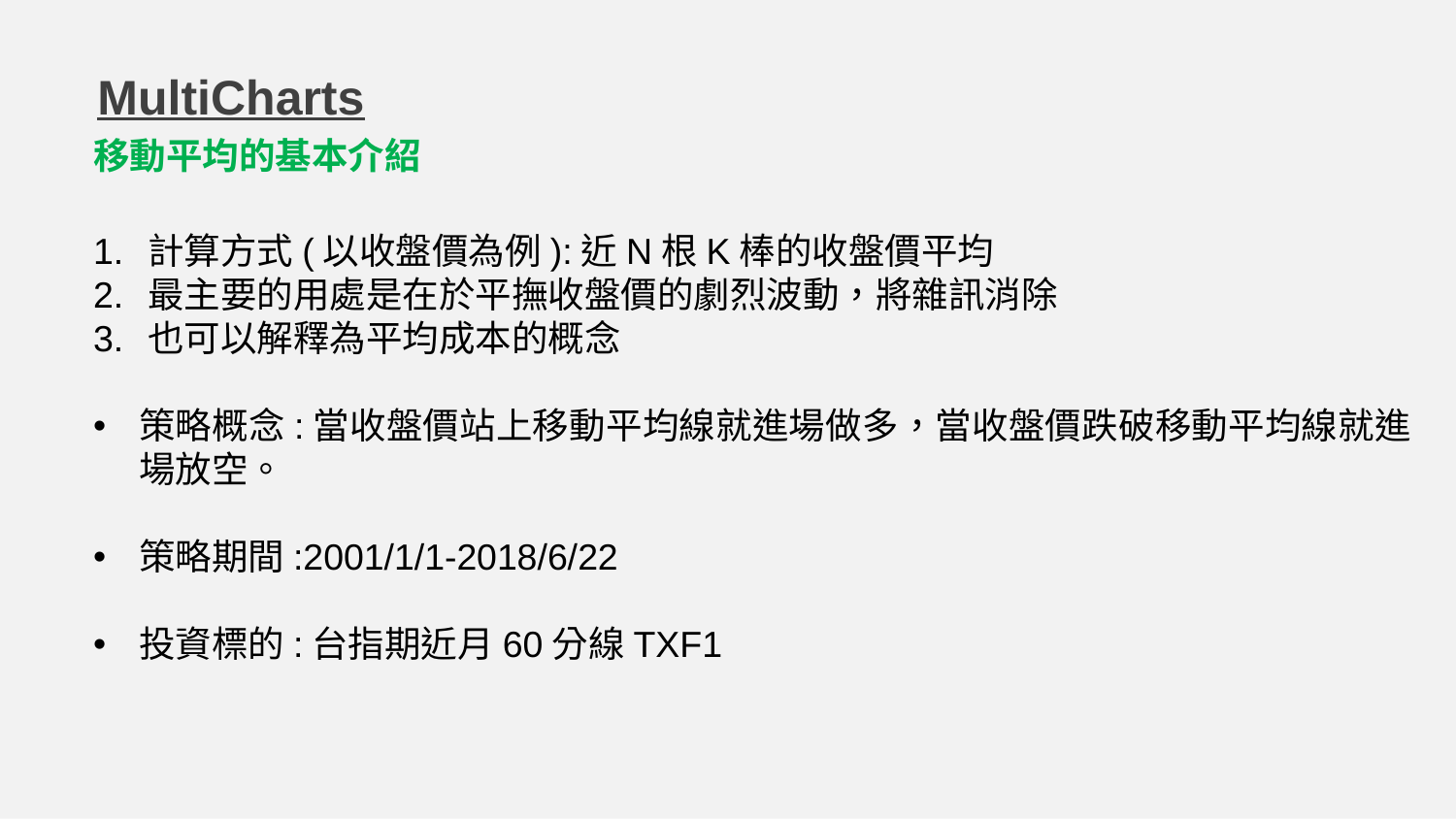

MultiCharts

移動平均的基本介紹

計算方式(以收盤價為例):近N根K棒的收盤價平均
最主要的用處是在於平撫收盤價的劇烈波動，將雜訊消除
也可以解釋為平均成本的概念

策略概念:當收盤價站上移動平均線就進場做多，當收盤價跌破移動平均線就進場放空。

策略期間:2001/1/1-2018/6/22

投資標的:台指期近月60分線TXF1